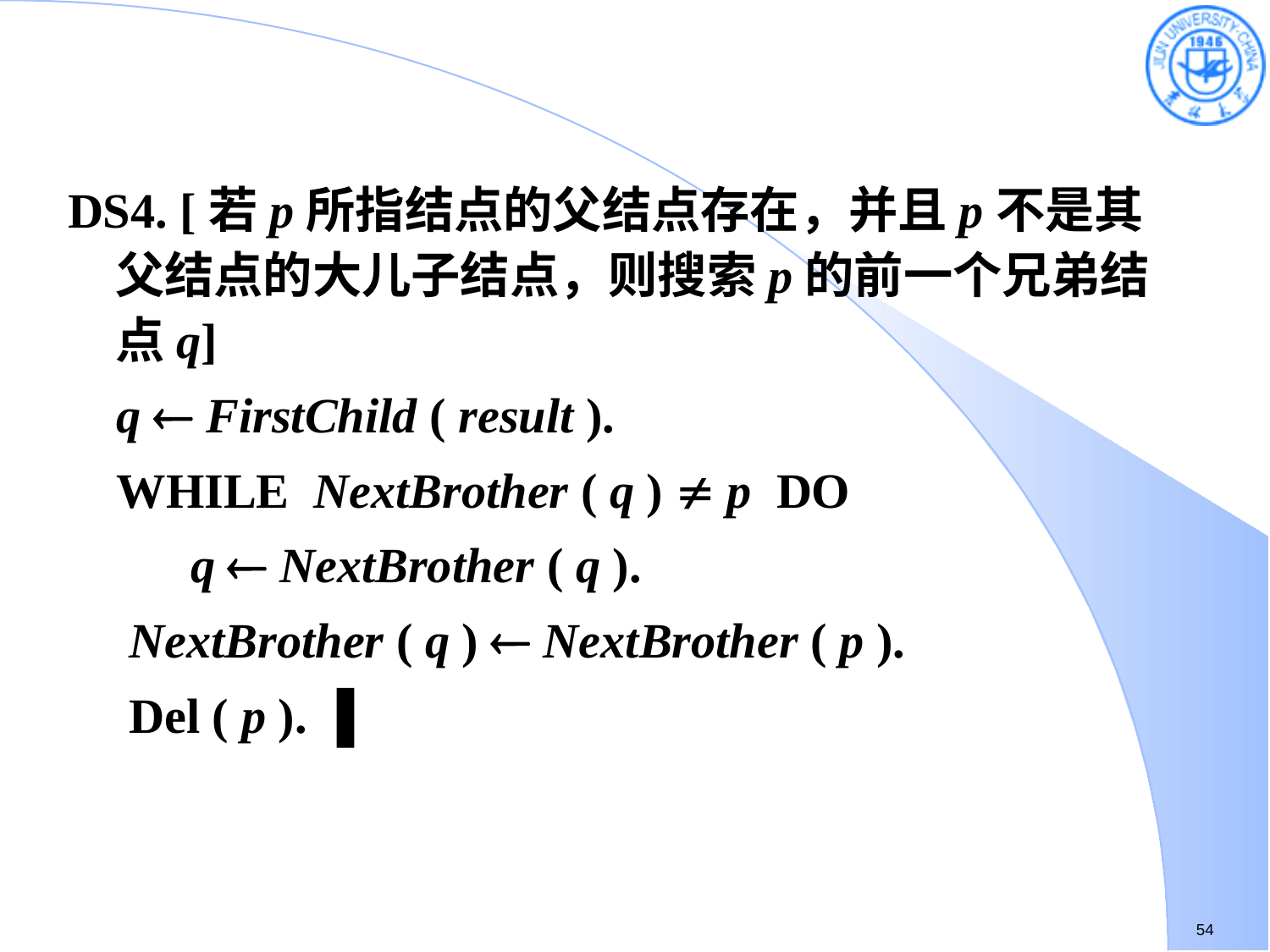

DS4. [若p所指结点的父结点存在，并且p不是其父结点的大儿子结点，则搜索p的前一个兄弟结点q]
    q ← FirstChild ( result ).
    WHILE  NextBrother ( q ) ≠ p  DO
          q ← NextBrother ( q ).
     NextBrother ( q ) ← NextBrother ( p ).
     Del ( p ). ▐